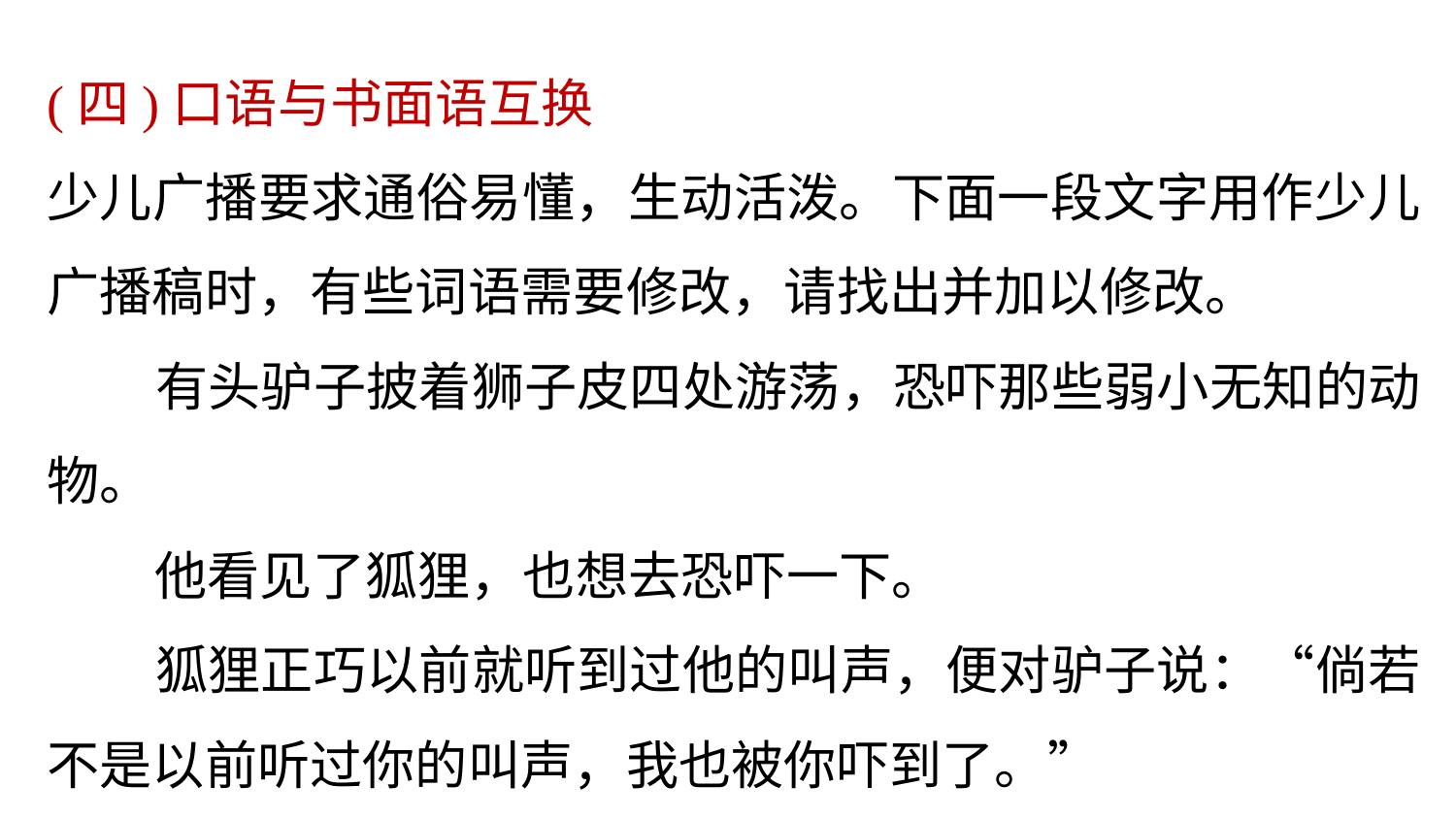

(四)口语与书面语互换
少儿广播要求通俗易懂，生动活泼。下面一段文字用作少儿广播稿时，有些词语需要修改，请找出并加以修改。
        有头驴子披着狮子皮四处游荡，恐吓那些弱小无知的动物。
        他看见了狐狸，也想去恐吓一下。
        狐狸正巧以前就听到过他的叫声，便对驴子说：“倘若不是以前听过你的叫声，我也被你吓到了。”